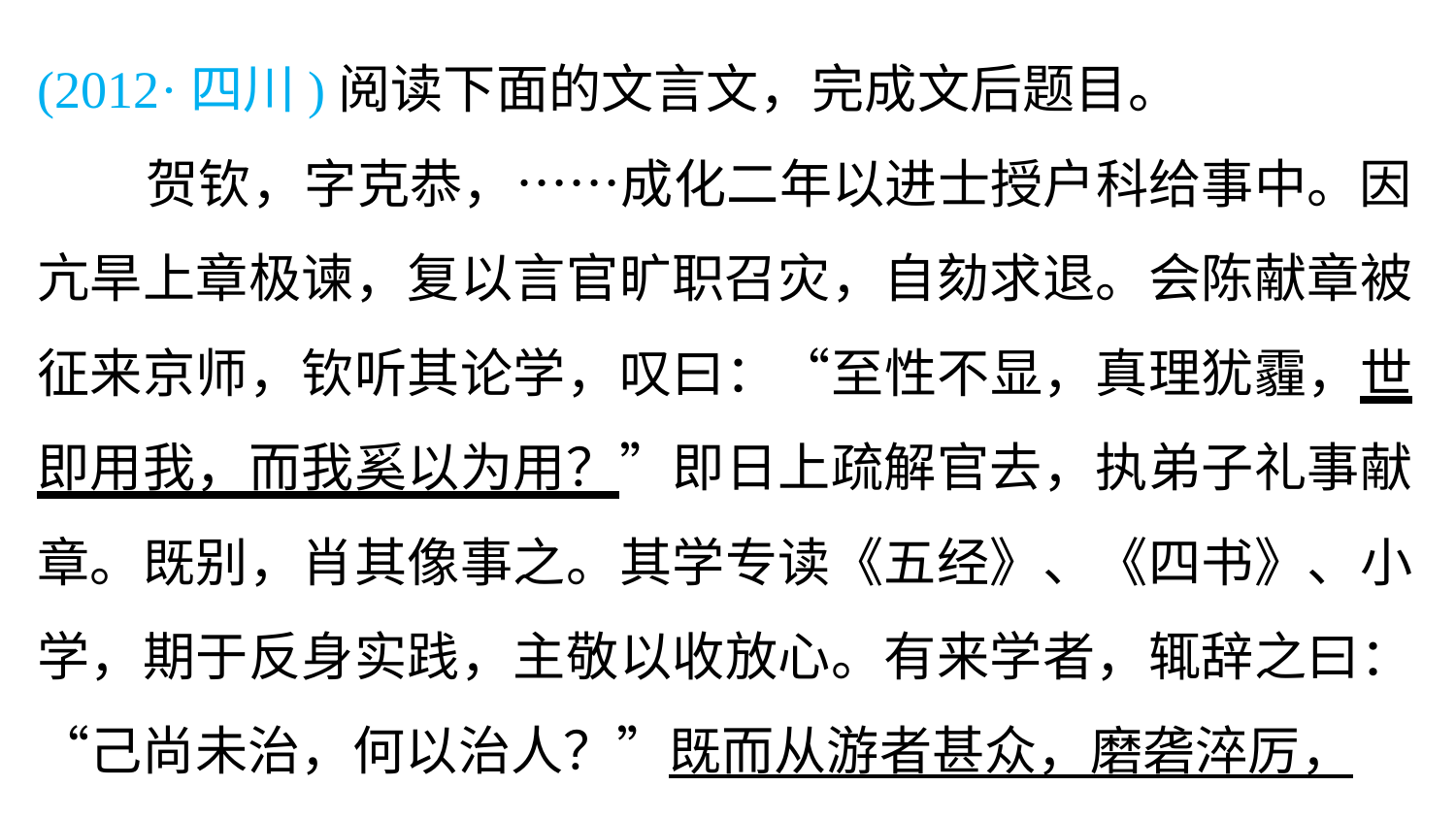

(2012·四川)阅读下面的文言文，完成文后题目。
        贺钦，字克恭，……成化二年以进士授户科给事中。因亢旱上章极谏，复以言官旷职召灾，自劾求退。会陈献章被征来京师，钦听其论学，叹曰：“至性不显，真理犹霾，世即用我，而我奚以为用？”即日上疏解官去，执弟子礼事献章。既别，肖其像事之。其学专读《五经》、《四书》、小学，期于反身实践，主敬以收放心。有来学者，辄辞之曰：“己尚未治，何以治人？”既而从游者甚众，磨砻淬厉，